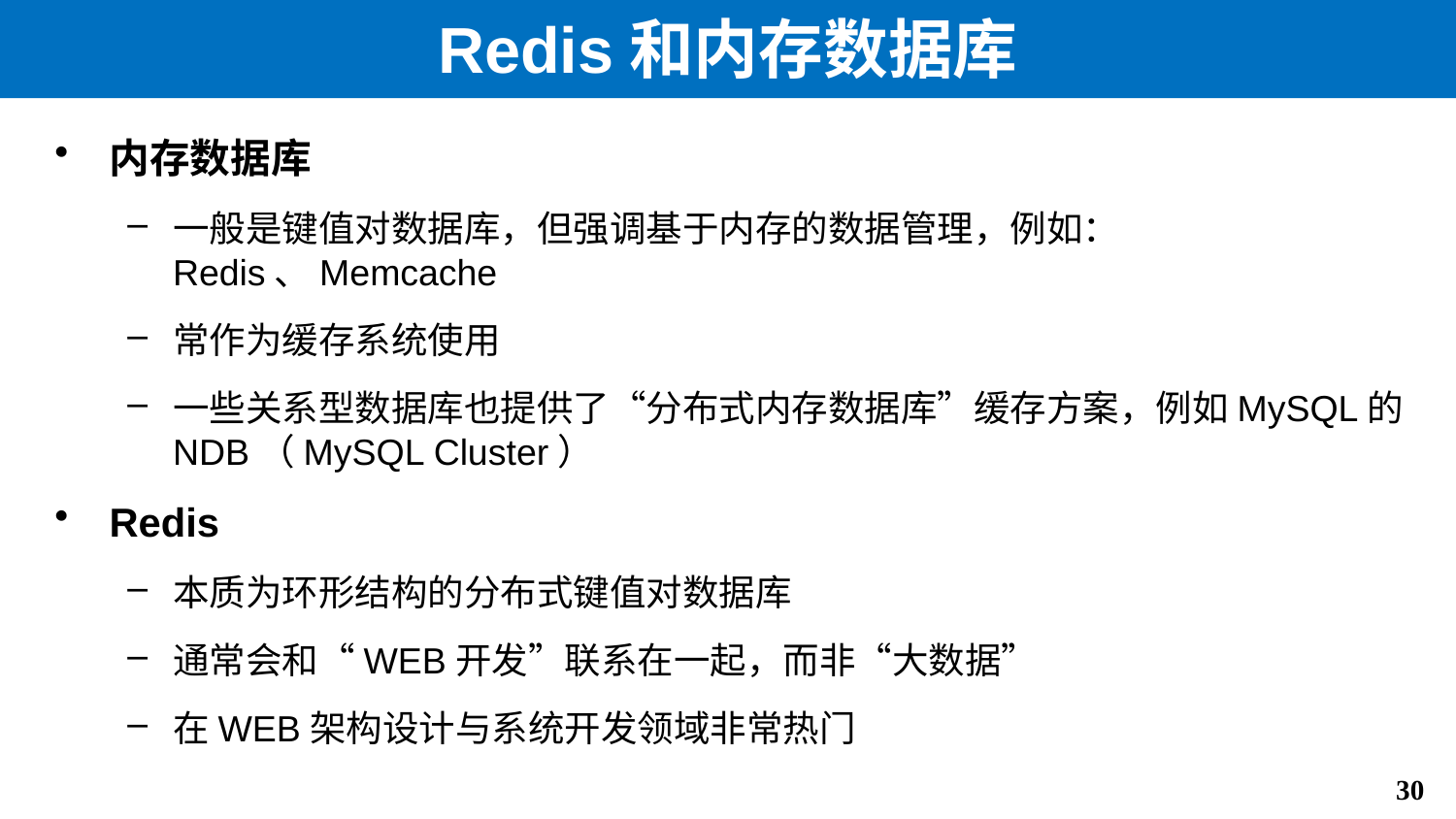

# Redis和内存数据库
内存数据库
一般是键值对数据库，但强调基于内存的数据管理，例如：Redis、Memcache
常作为缓存系统使用
一些关系型数据库也提供了“分布式内存数据库”缓存方案，例如MySQL的NDB（MySQL Cluster）
Redis
本质为环形结构的分布式键值对数据库
通常会和“WEB开发”联系在一起，而非“大数据”
在WEB架构设计与系统开发领域非常热门